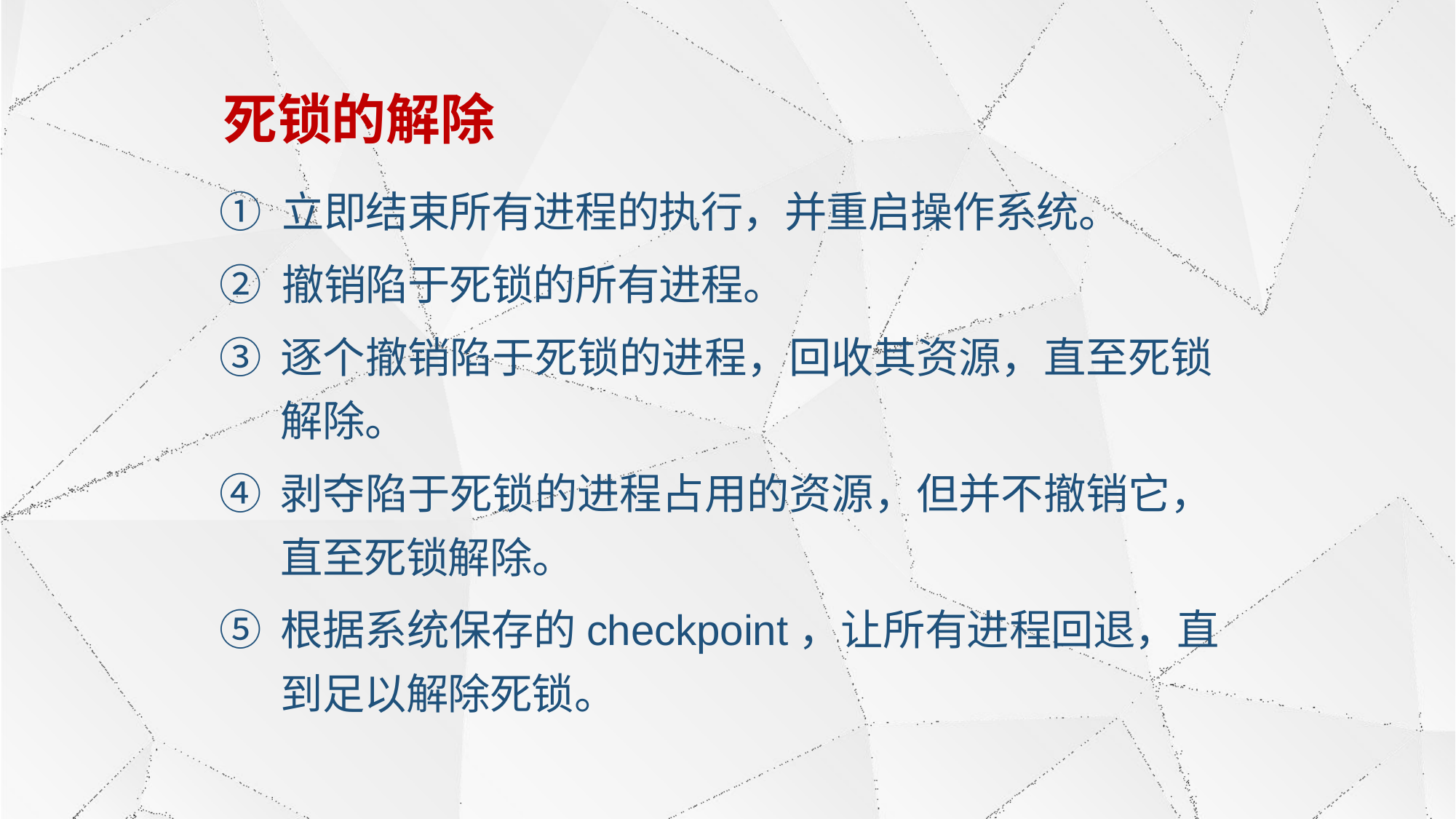

# 死锁的解除
①	立即结束所有进程的执行，并重启操作系统。
②	撤销陷于死锁的所有进程。
③	逐个撤销陷于死锁的进程，回收其资源，直至死锁解除。
④	剥夺陷于死锁的进程占用的资源，但并不撤销它，直至死锁解除。
⑤	根据系统保存的checkpoint，让所有进程回退，直到足以解除死锁。